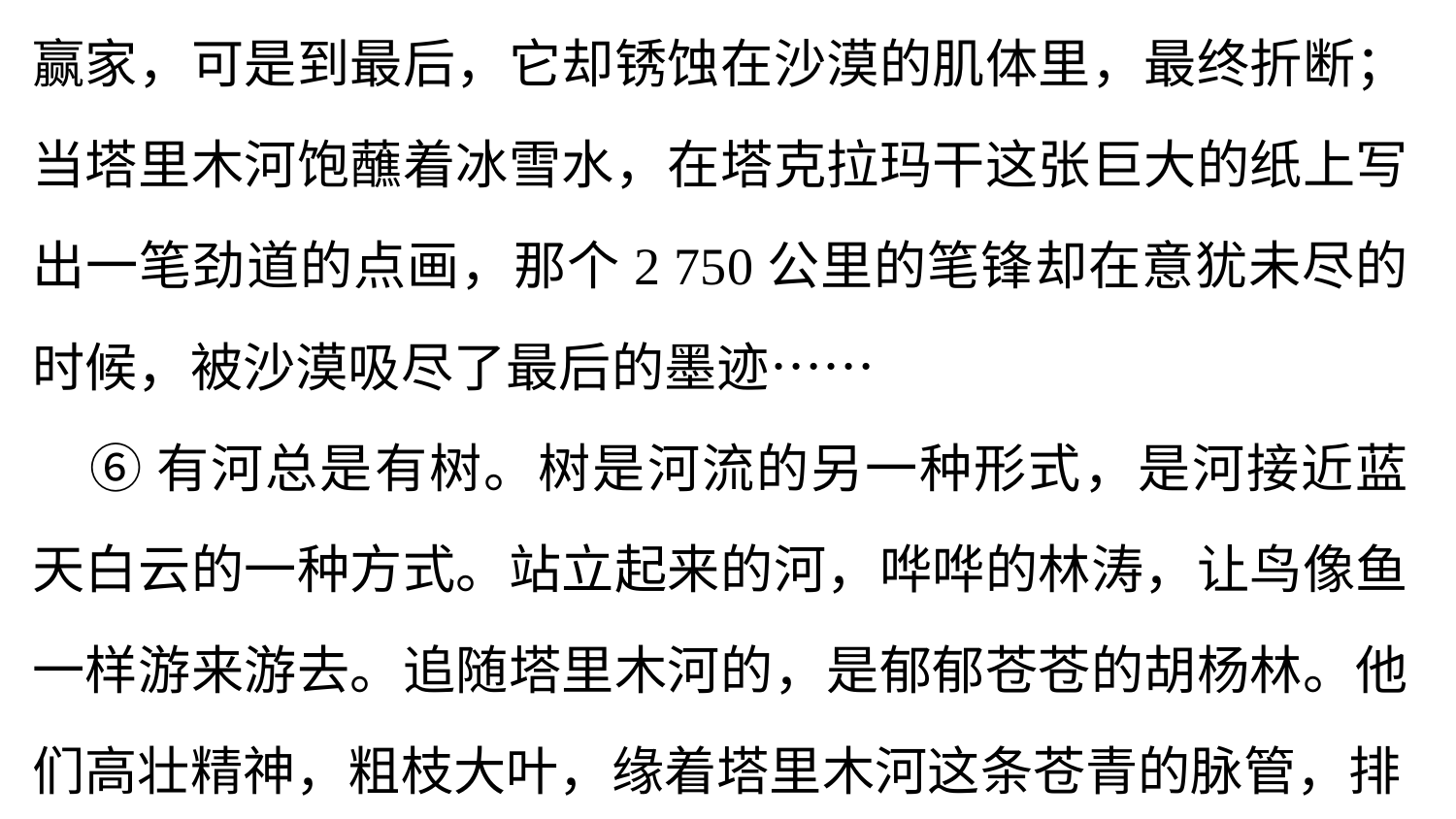

赢家，可是到最后，它却锈蚀在沙漠的肌体里，最终折断；当塔里木河饱蘸着冰雪水，在塔克拉玛干这张巨大的纸上写出一笔劲道的点画，那个2 750公里的笔锋却在意犹未尽的时候，被沙漠吸尽了最后的墨迹……
    ⑥有河总是有树。树是河流的另一种形式，是河接近蓝天白云的一种方式。站立起来的河，哗哗的林涛，让鸟像鱼一样游来游去。追随塔里木河的，是郁郁苍苍的胡杨林。他们高壮精神，粗枝大叶，缘着塔里木河这条苍青的脉管，排